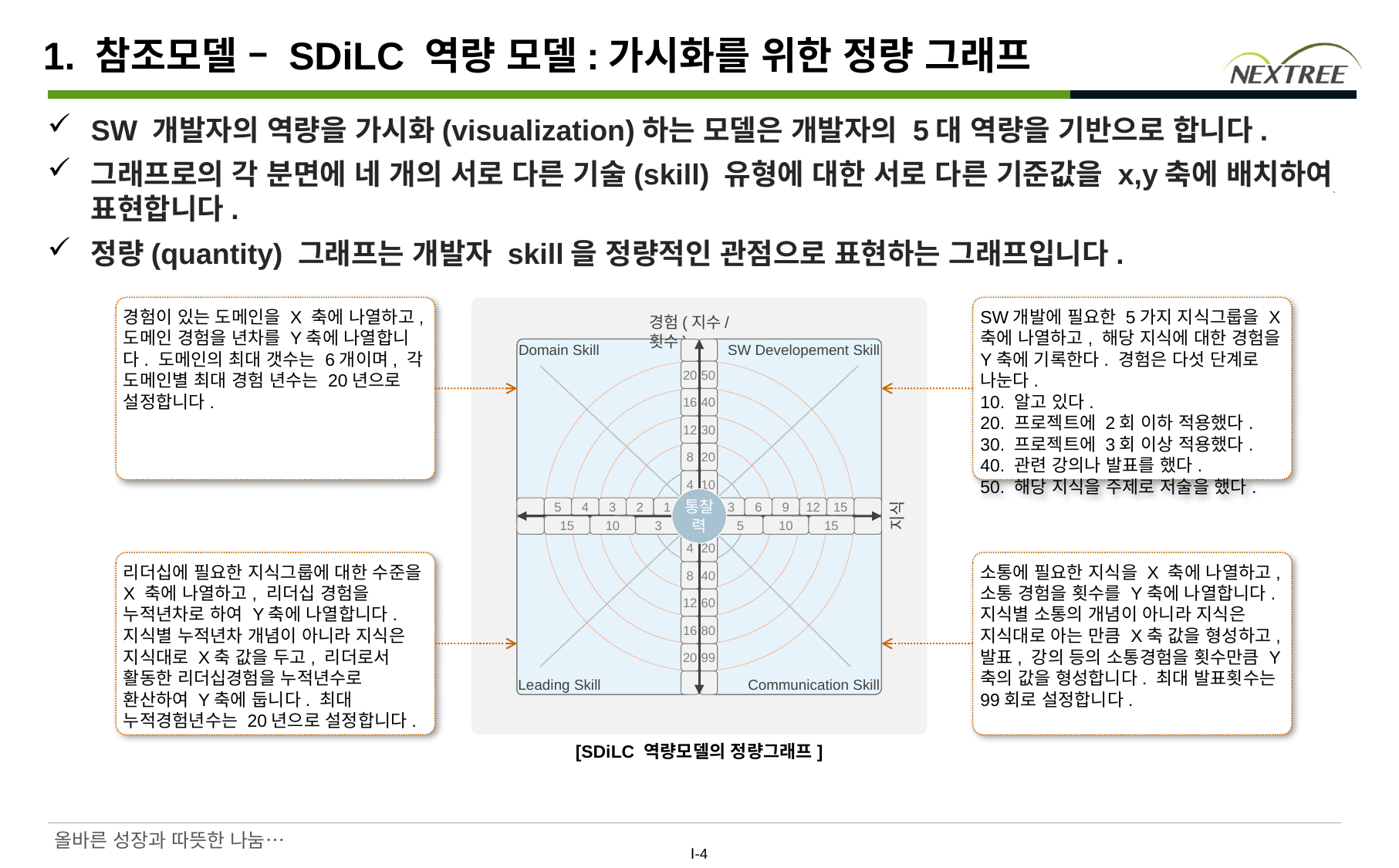

# 1. 참조모델 – SDiLC 역량 모델:가시화를 위한 정량 그래프
SW 개발자의 역량을 가시화(visualization)하는 모델은 개발자의 5대 역량을 기반으로 합니다.
그래프로의 각 분면에 네 개의 서로 다른 기술(skill) 유형에 대한 서로 다른 기준값을 x,y축에 배치하여 표현합니다.
정량(quantity) 그래프는 개발자 skill을 정량적인 관점으로 표현하는 그래프입니다.
경험이 있는 도메인을 X 축에 나열하고, 도메인 경험을 년차를 Y축에 나열합니다. 도메인의 최대 갯수는 6개이며, 각 도메인별 최대 경험 년수는 20년으로 설정합니다.

SW개발에 필요한 5가지 지식그룹을 X 축에 나열하고, 해당 지식에 대한 경험을 Y축에 기록한다. 경험은 다섯 단계로 나눈다.
10. 알고 있다.
20. 프로젝트에 2회 이하 적용했다.
30. 프로젝트에 3회 이상 적용했다.
40. 관련 강의나 발표를 했다.
50. 해당 지식을 주제로 저술을 했다.
경험(지수/횟수)

Domain Skill

SW Developement Skill

50
20

40
16

30
12

20
8
10

4
통찰력

5
4
3
2
1
3
6
9
12
15

지식

15
10
3
5
10
15

Communication Skill
Leading Skill
4
20
리더십에 필요한 지식그룹에 대한 수준을 X 축에 나열하고, 리더십 경험을 누적년차로 하여 Y축에 나열합니다. 지식별 누적년차 개념이 아니라 지식은 지식대로 X축 값을 두고, 리더로서 활동한 리더십경험을 누적년수로 환산하여 Y축에 둡니다. 최대 누적경험년수는 20년으로 설정합니다.
소통에 필요한 지식을 X 축에 나열하고, 소통 경험을 횟수를 Y축에 나열합니다. 지식별 소통의 개념이 아니라 지식은 지식대로 아는 만큼 X축 값을 형성하고, 발표, 강의 등의 소통경험을 횟수만큼 Y축의 값을 형성합니다. 최대 발표횟수는 99회로 설정합니다.
8
40
12
60
16
80

20
99

[SDiLC 역량모델의 정량그래프]